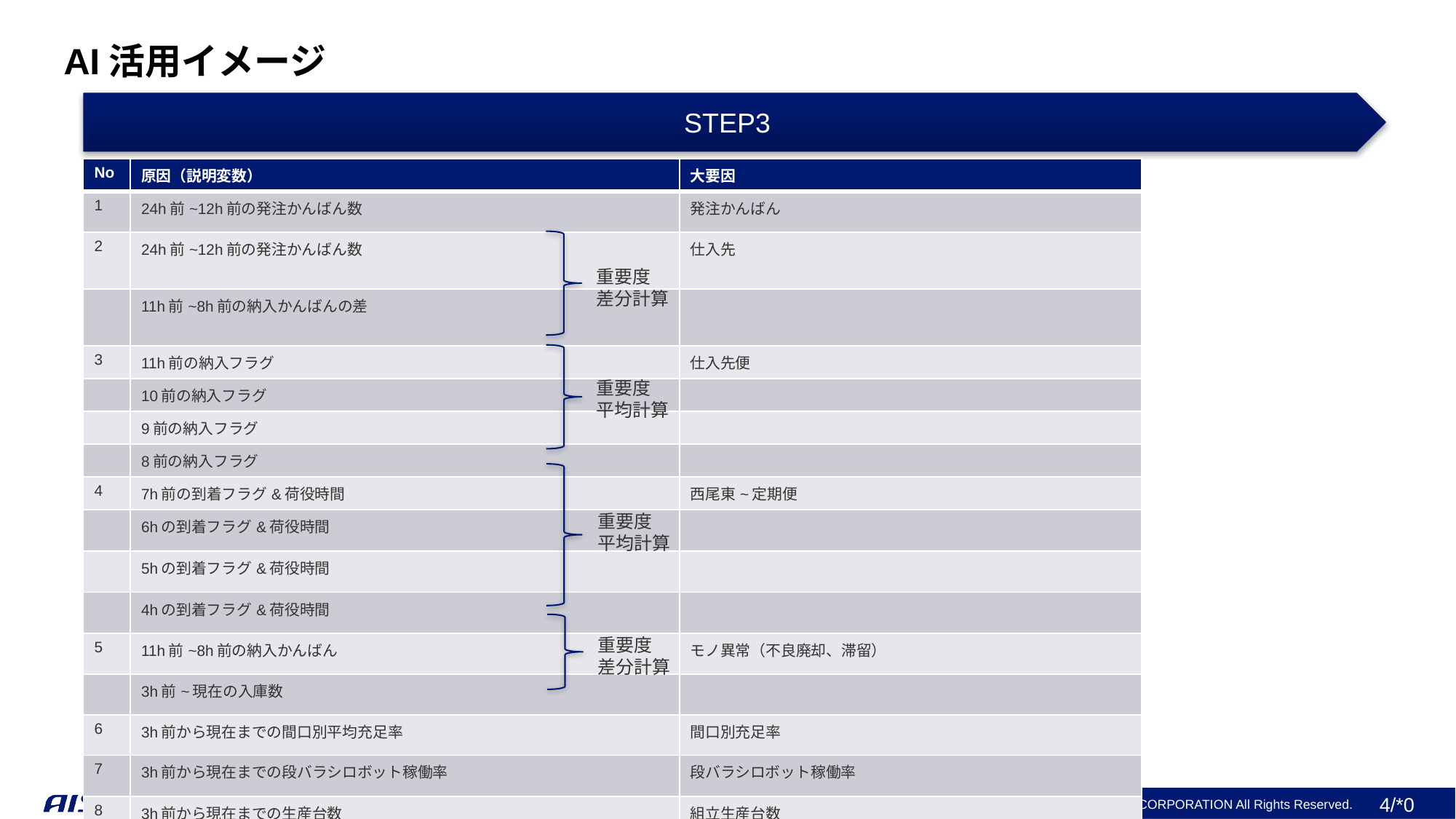

AI活用イメージ

STEP3
| No | 原因（説明変数） | 大要因 |
| --- | --- | --- |
| 1 | 24h前~12h前の発注かんばん数 | 発注かんばん |
| 2 | 24h前~12h前の発注かんばん数 | 仕入先 |
|  | 11h前~8h前の納入かんばんの差 |  |
| 3 | 11h前の納入フラグ | 仕入先便 |
|  | 10前の納入フラグ |  |
|  | 9前の納入フラグ |  |
|  | 8前の納入フラグ |  |
| 4 | 7h前の到着フラグ&荷役時間 | 西尾東~定期便 |
|  | 6hの到着フラグ&荷役時間 |  |
|  | 5hの到着フラグ&荷役時間 |  |
|  | 4hの到着フラグ&荷役時間 |  |
| 5 | 11h前~8h前の納入かんばん | モノ異常（不良廃却、滞留） |
|  | 3h前~現在の入庫数 |  |
| 6 | 3h前から現在までの間口別平均充足率 | 間口別充足率 |
| 7 | 3h前から現在までの段バラシロボット稼働率 | 段バラシロボット稼働率 |
| 8 | 3h前から現在までの生産台数 | 組立生産台数 |
| 9 | 3h前から現在までの組立稼働率 | 組立稼働率 |
| 10 | 3h前から現在までの他品番の出庫数 （通常品と異なるLTのため時間遅れの定義が難しいかもしれない） | 組立使用 選択品比率 |

重要度
差分計算

重要度
平均計算

重要度
平均計算

重要度
差分計算
2024年 4月 24日